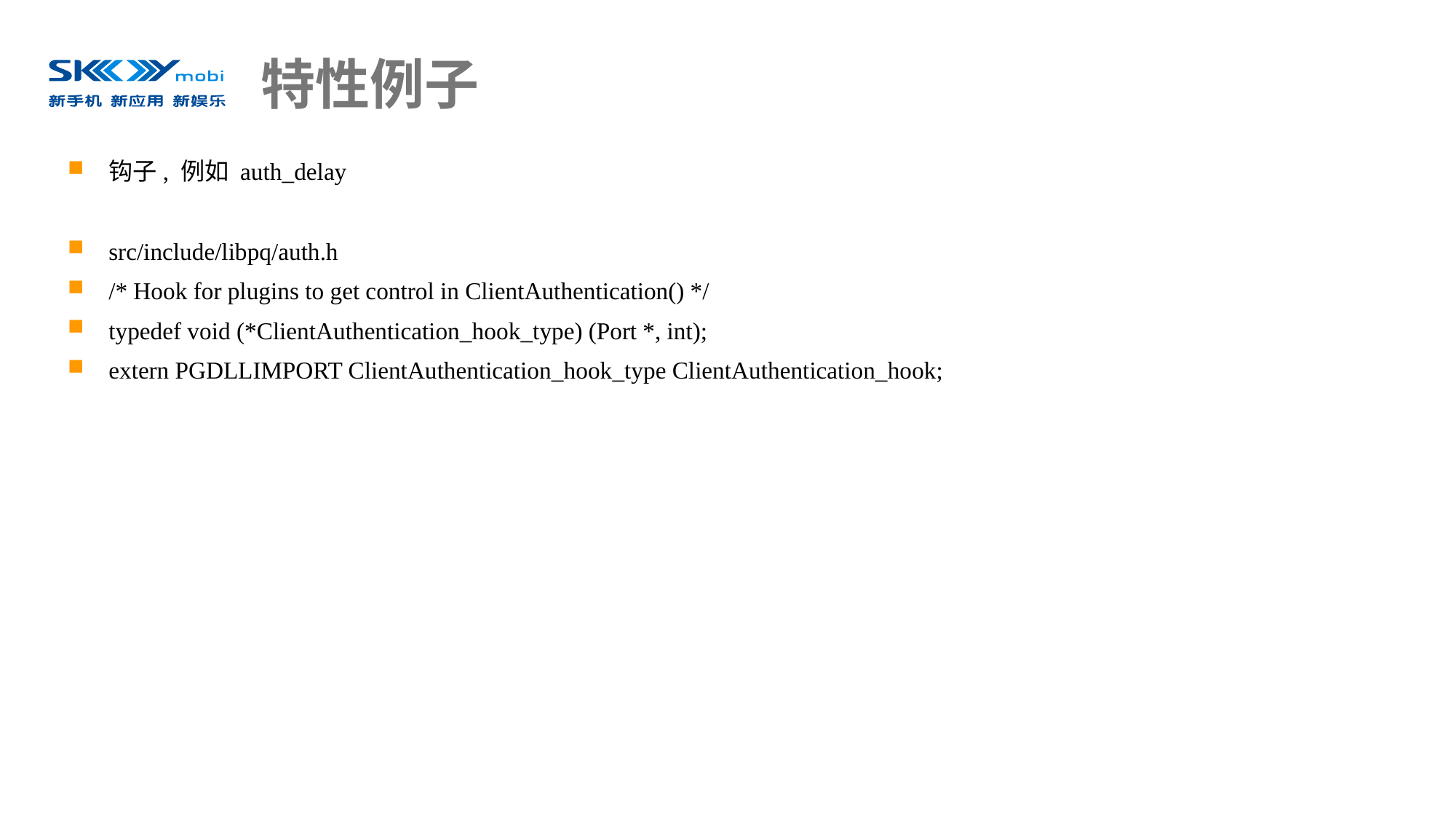

# 特性例子
钩子, 例如 auth_delay

src/include/libpq/auth.h
/* Hook for plugins to get control in ClientAuthentication() */
typedef void (*ClientAuthentication_hook_type) (Port *, int);
extern PGDLLIMPORT ClientAuthentication_hook_type ClientAuthentication_hook;